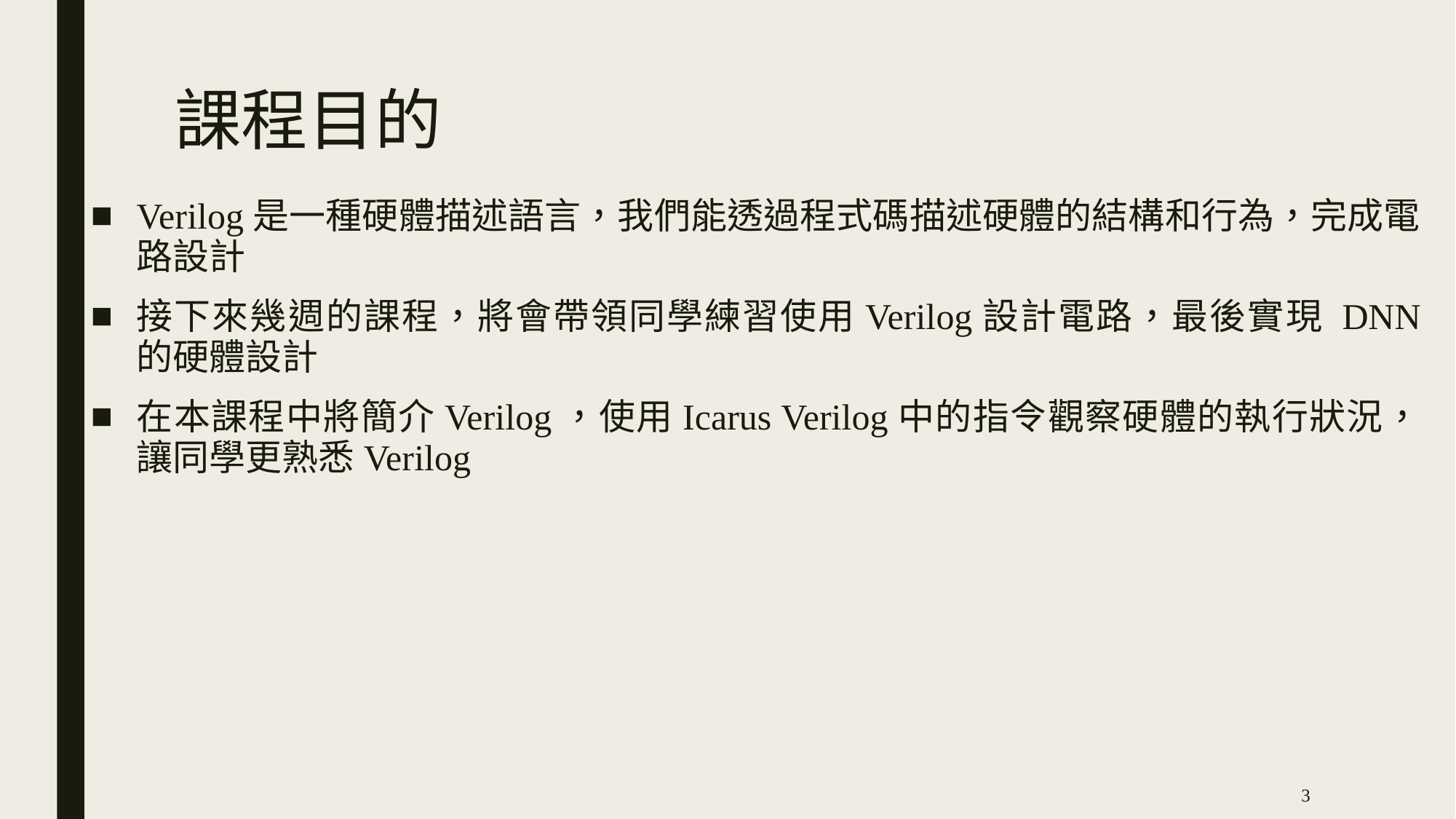

# 課程目的
Verilog是一種硬體描述語言，我們能透過程式碼描述硬體的結構和行為，完成電路設計
接下來幾週的課程，將會帶領同學練習使用Verilog設計電路，最後實現 DNN 的硬體設計
在本課程中將簡介Verilog，使用Icarus Verilog中的指令觀察硬體的執行狀況，讓同學更熟悉Verilog
3